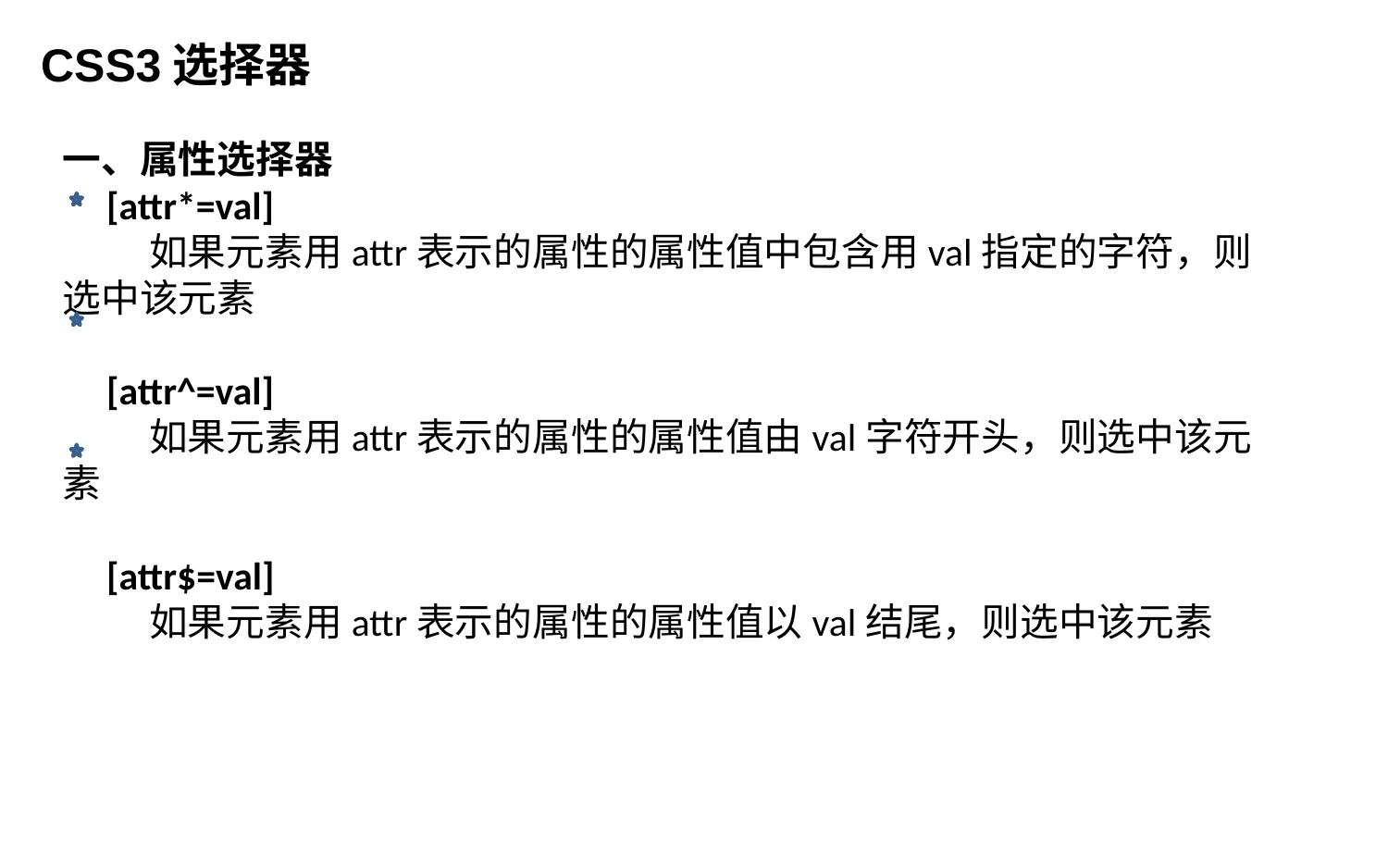

CSS3选择器
一、属性选择器
     [attr*=val]
         如果元素用attr表示的属性的属性值中包含用val指定的字符，则选中该元素

     [attr^=val]
         如果元素用attr表示的属性的属性值由val字符开头，则选中该元素

     [attr$=val]
         如果元素用attr表示的属性的属性值以val结尾，则选中该元素